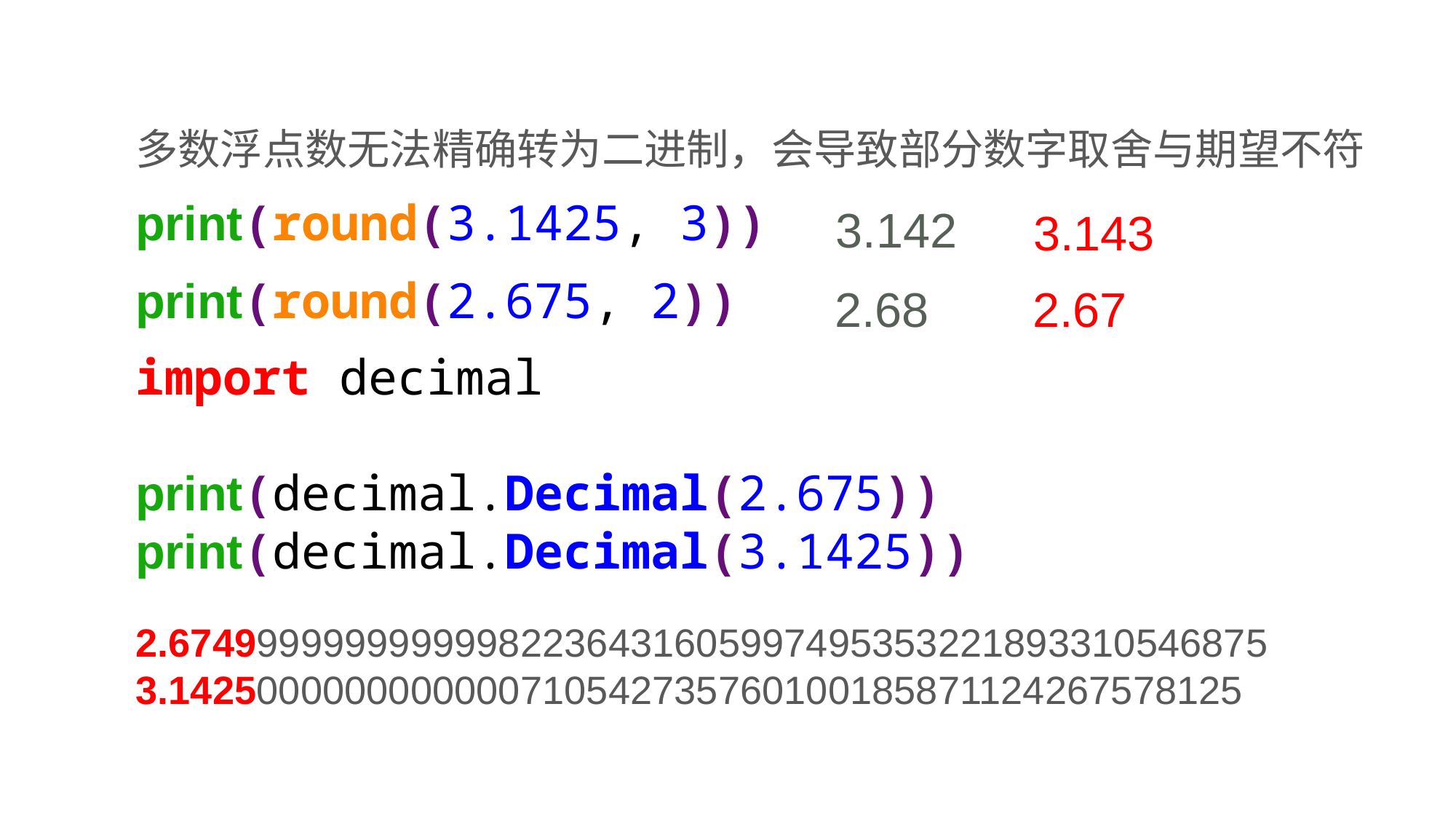

多数浮点数无法精确转为二进制，会导致部分数字取舍与期望不符
print(round(3.1425, 3))
3.142
3.143
print(round(2.675, 2))
2.68
2.67
import decimal
print(decimal.Decimal(2.675))
print(decimal.Decimal(3.1425))
2.67499999999999982236431605997495353221893310546875
3.1425000000000000710542735760100185871124267578125